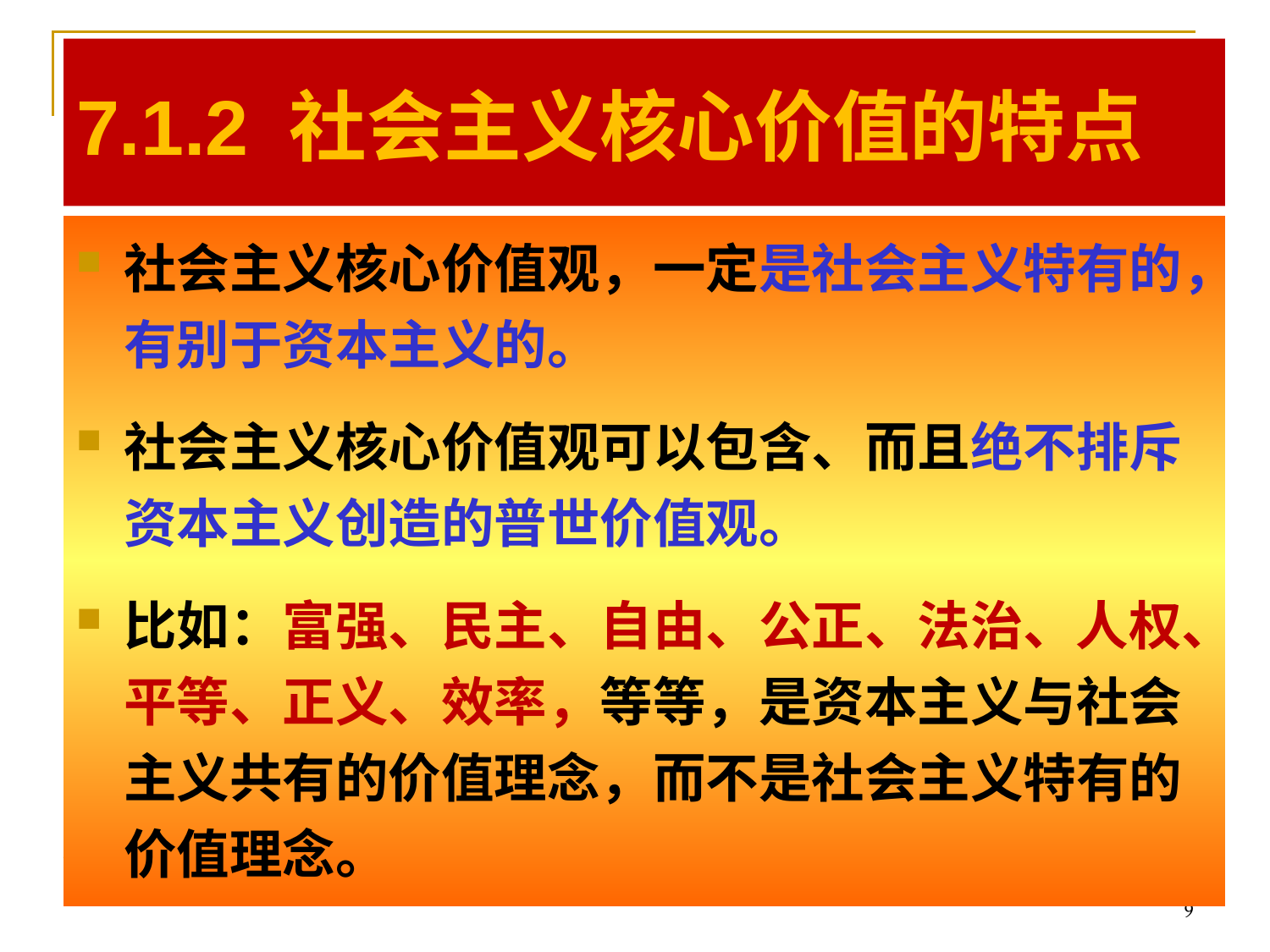

# 7.1.2 社会主义核心价值的特点
社会主义核心价值观，一定是社会主义特有的，有别于资本主义的。
社会主义核心价值观可以包含、而且绝不排斥资本主义创造的普世价值观。
比如：富强、民主、自由、公正、法治、人权、平等、正义、效率，等等，是资本主义与社会主义共有的价值理念，而不是社会主义特有的价值理念。
9